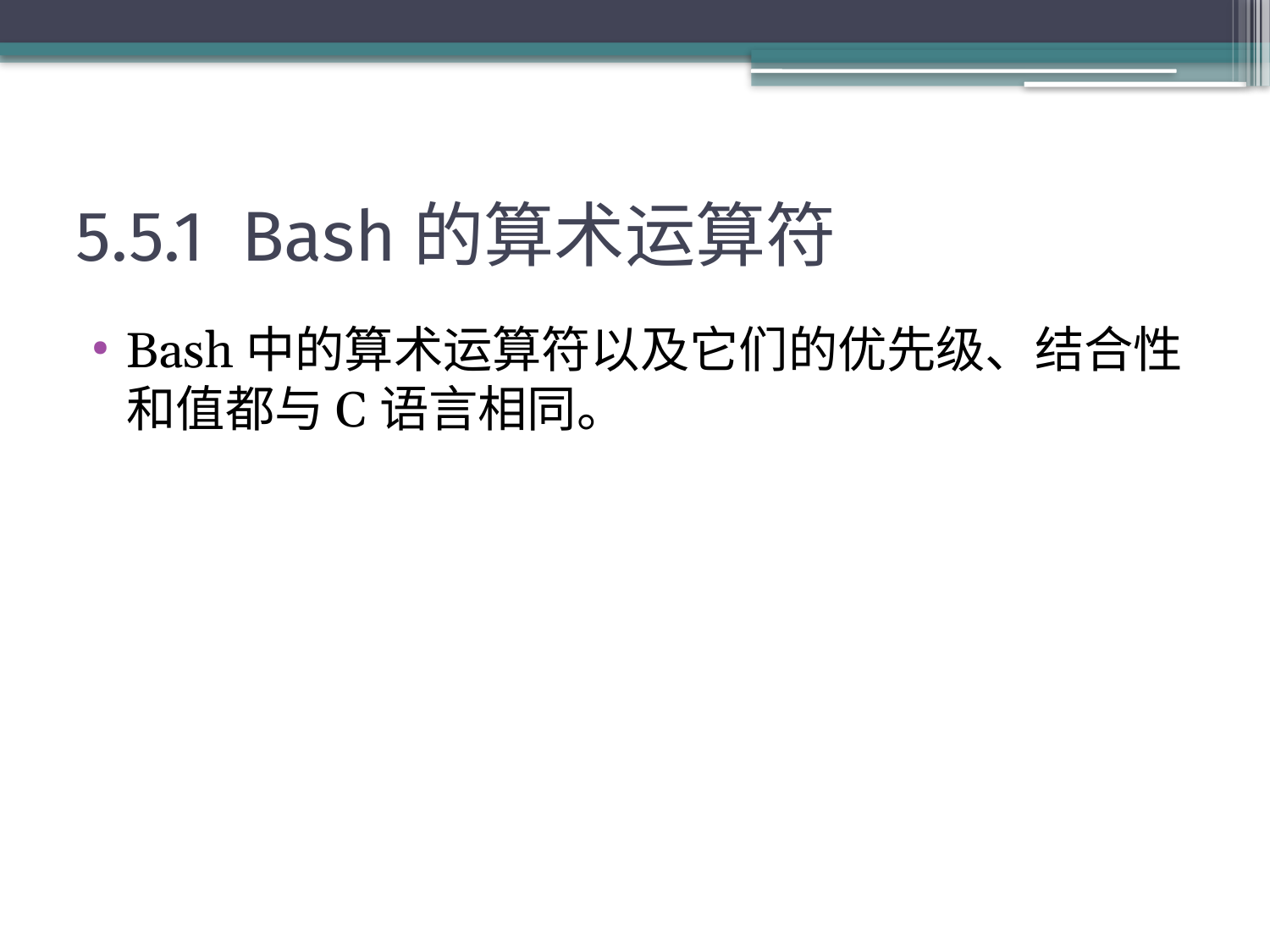

# 5.5.1  Bash的算术运算符
Bash中的算术运算符以及它们的优先级、结合性和值都与C语言相同。